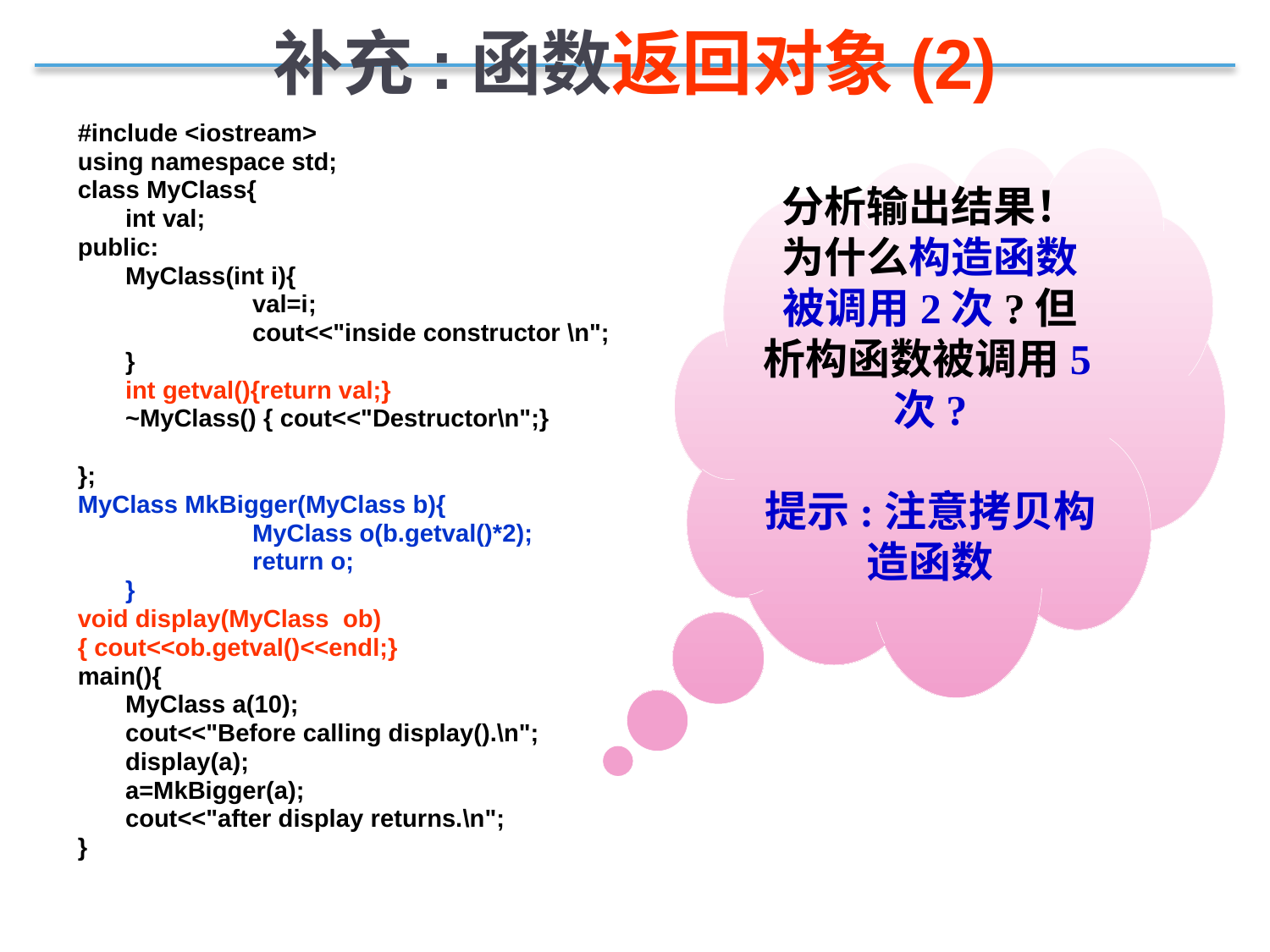

补充:函数返回对象(2)
#include <iostream>
using namespace std;
class MyClass{
	int val;
public:
	MyClass(int i){
		val=i;
		cout<<"inside constructor \n";
	}
	int getval(){return val;}
	~MyClass() { cout<<"Destructor\n";}

};
MyClass MkBigger(MyClass b){
		MyClass o(b.getval()*2);
		return o;
	}
void display(MyClass  ob)
{ cout<<ob.getval()<<endl;}
main(){
	MyClass a(10);
	cout<<"Before calling display().\n";
	display(a);
	a=MkBigger(a);
	cout<<"after display returns.\n";
}
分析输出结果！
为什么构造函数被调用2次?但析构函数被调用5次?

提示:注意拷贝构造函数